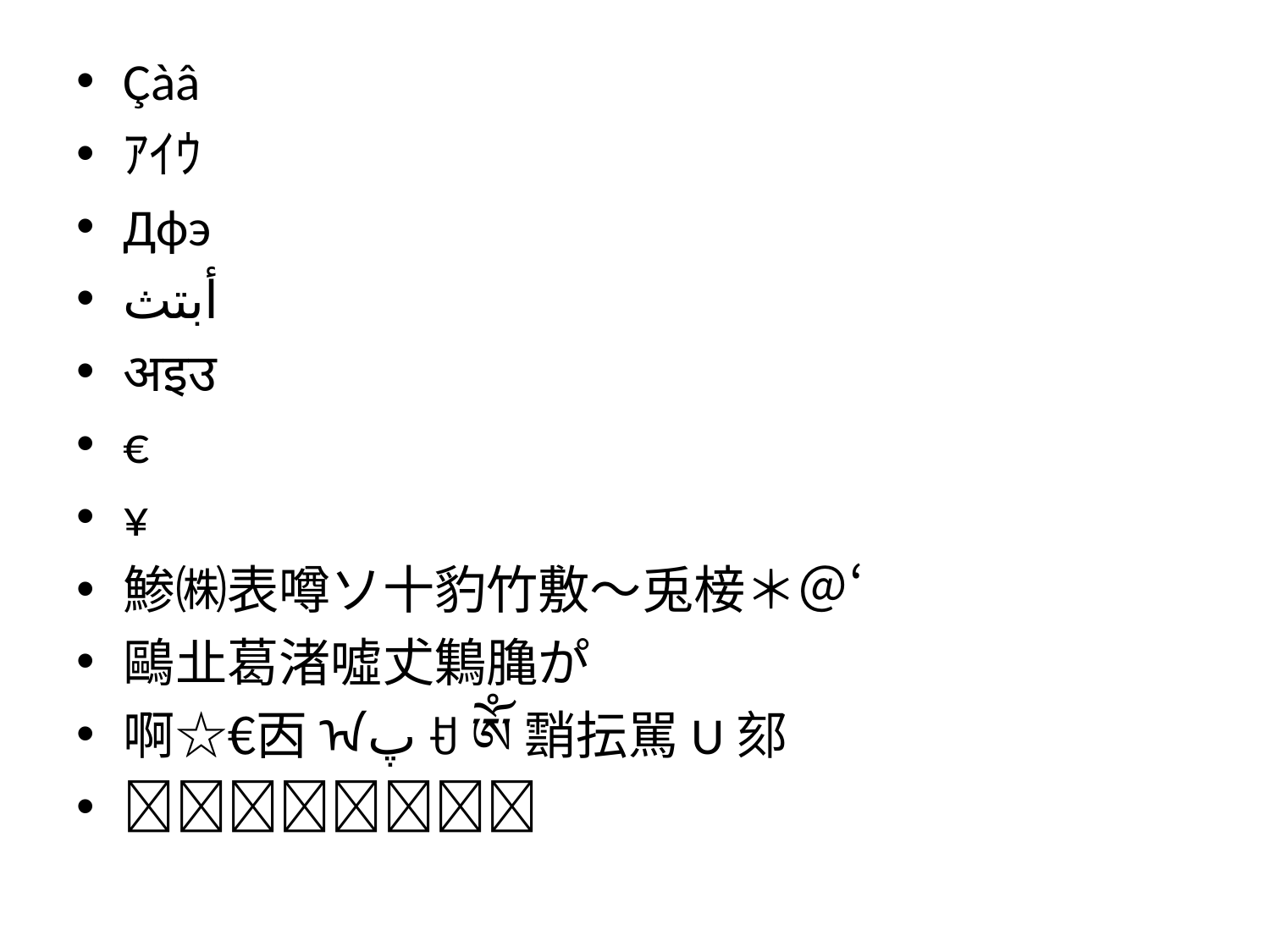

Çàâ
ｱｲｳ
Дфэ
أبتث
अइउ
€
¥
鯵㈱表噂ソ十豹竹敷～兎椄＊＠‘
鷗㐀葛渚噓𠀋𪆐𪚲か゚
啊☆€㐁ᠠﭖꀀༀ䨭抎駡U郂
𠀀𠀁𠀂𠀃𠀄𪛔𪛕𪛖